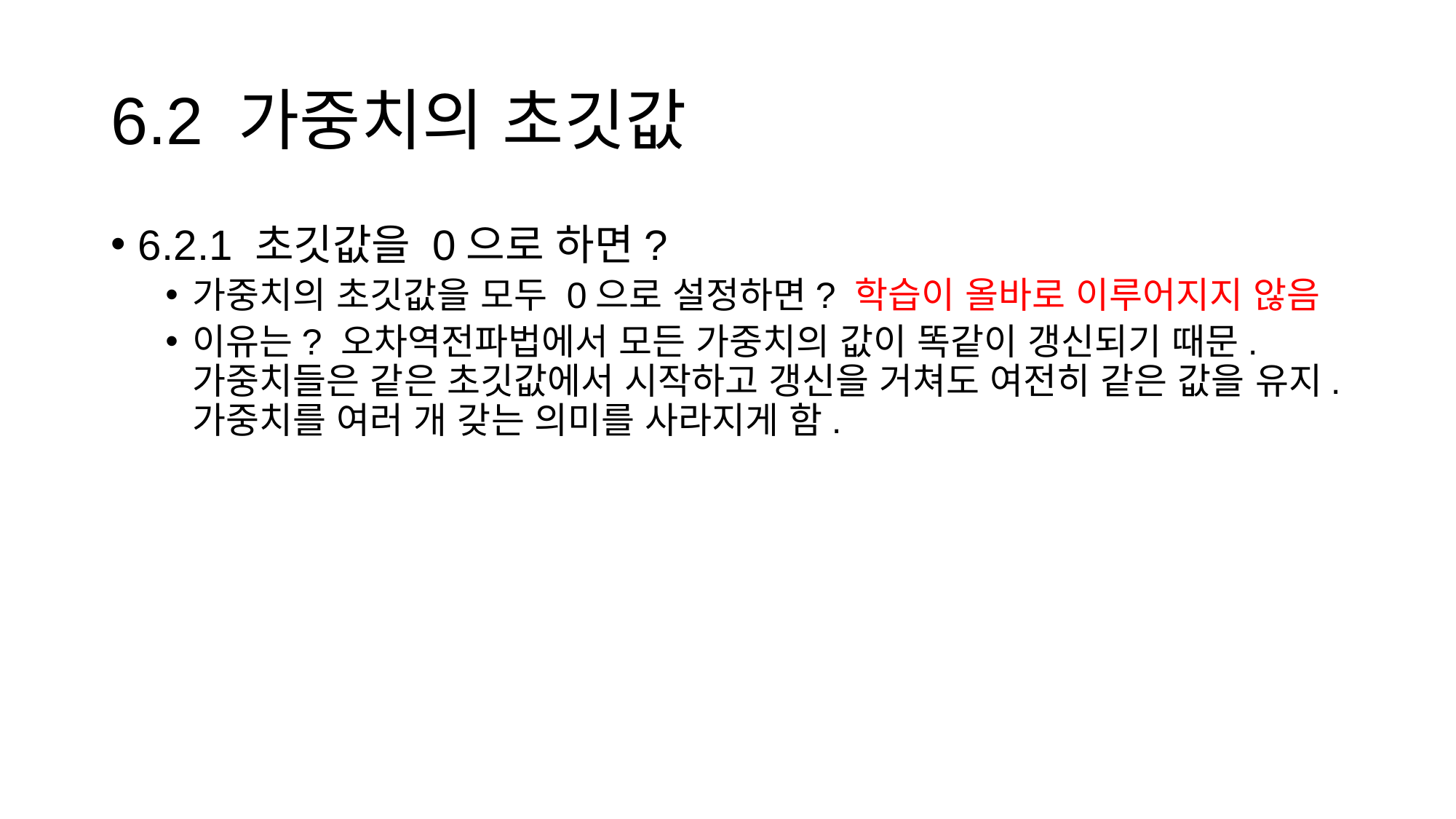

# 6.2 가중치의 초깃값
6.2.1 초깃값을 0으로 하면?
가중치의 초깃값을 모두 0으로 설정하면? 학습이 올바로 이루어지지 않음
이유는? 오차역전파법에서 모든 가중치의 값이 똑같이 갱신되기 때문. 가중치들은 같은 초깃값에서 시작하고 갱신을 거쳐도 여전히 같은 값을 유지. 가중치를 여러 개 갖는 의미를 사라지게 함.